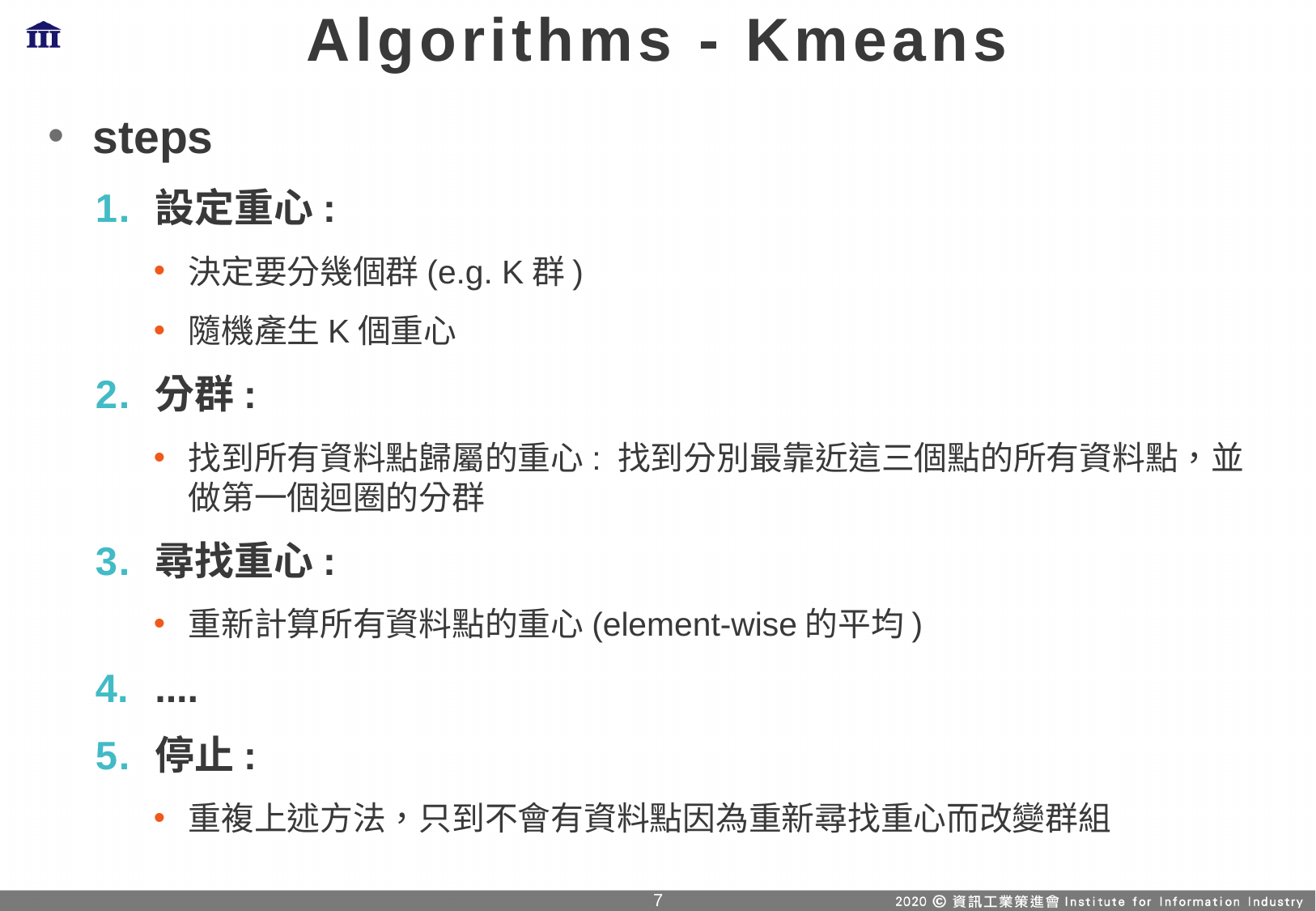

# Algorithms - Kmeans
steps
設定重心:
決定要分幾個群(e.g. K群)
隨機產生K個重心
分群:
找到所有資料點歸屬的重心: 找到分別最靠近這三個點的所有資料點，並做第一個迴圈的分群
尋找重心:
重新計算所有資料點的重心(element-wise的平均)
....
停止:
重複上述方法，只到不會有資料點因為重新尋找重心而改變群組
7